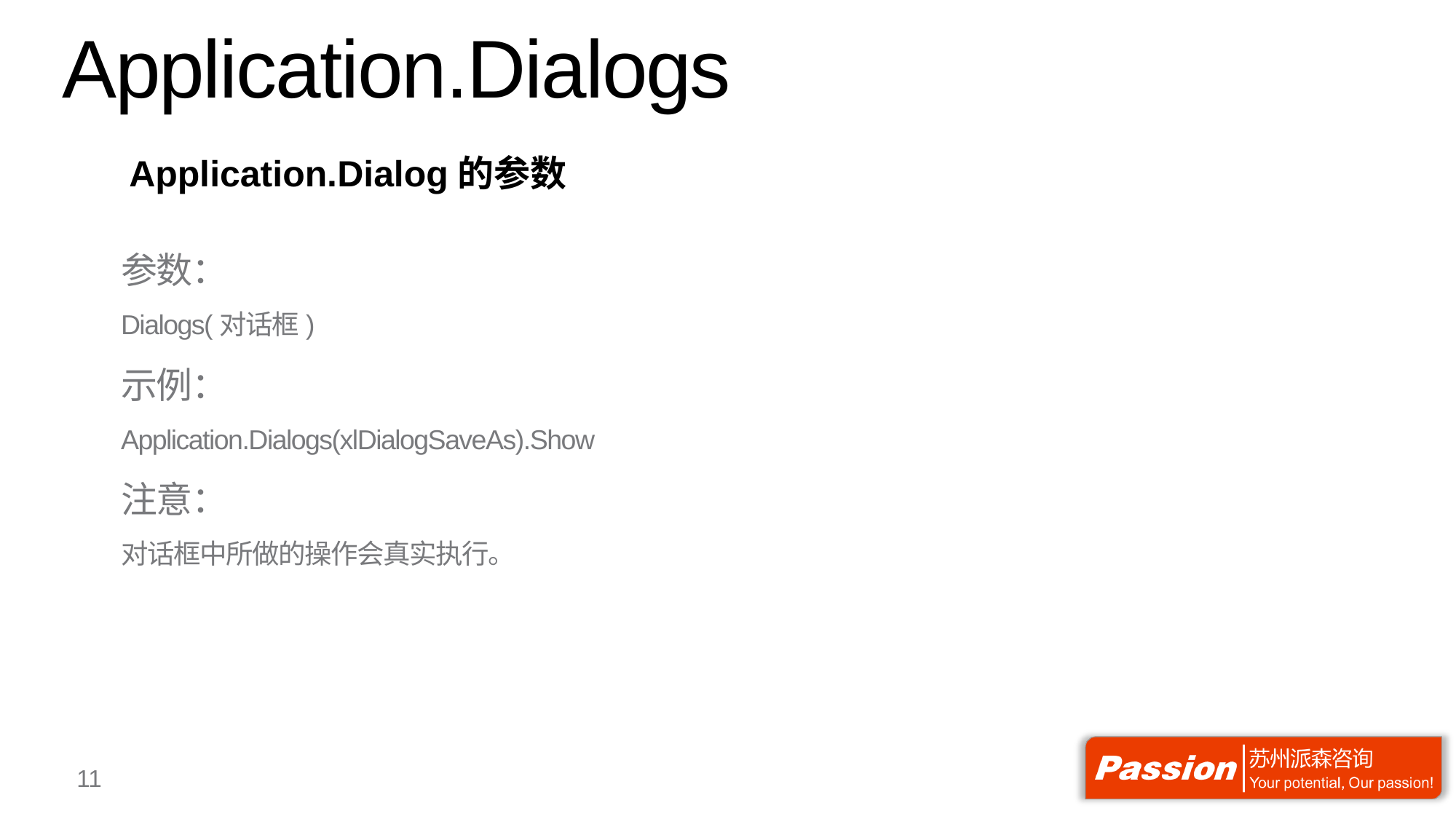

# Application.Dialogs
Application.Dialog的参数
参数：
Dialogs(对话框)
示例：
Application.Dialogs(xlDialogSaveAs).Show
注意：
对话框中所做的操作会真实执行。
11